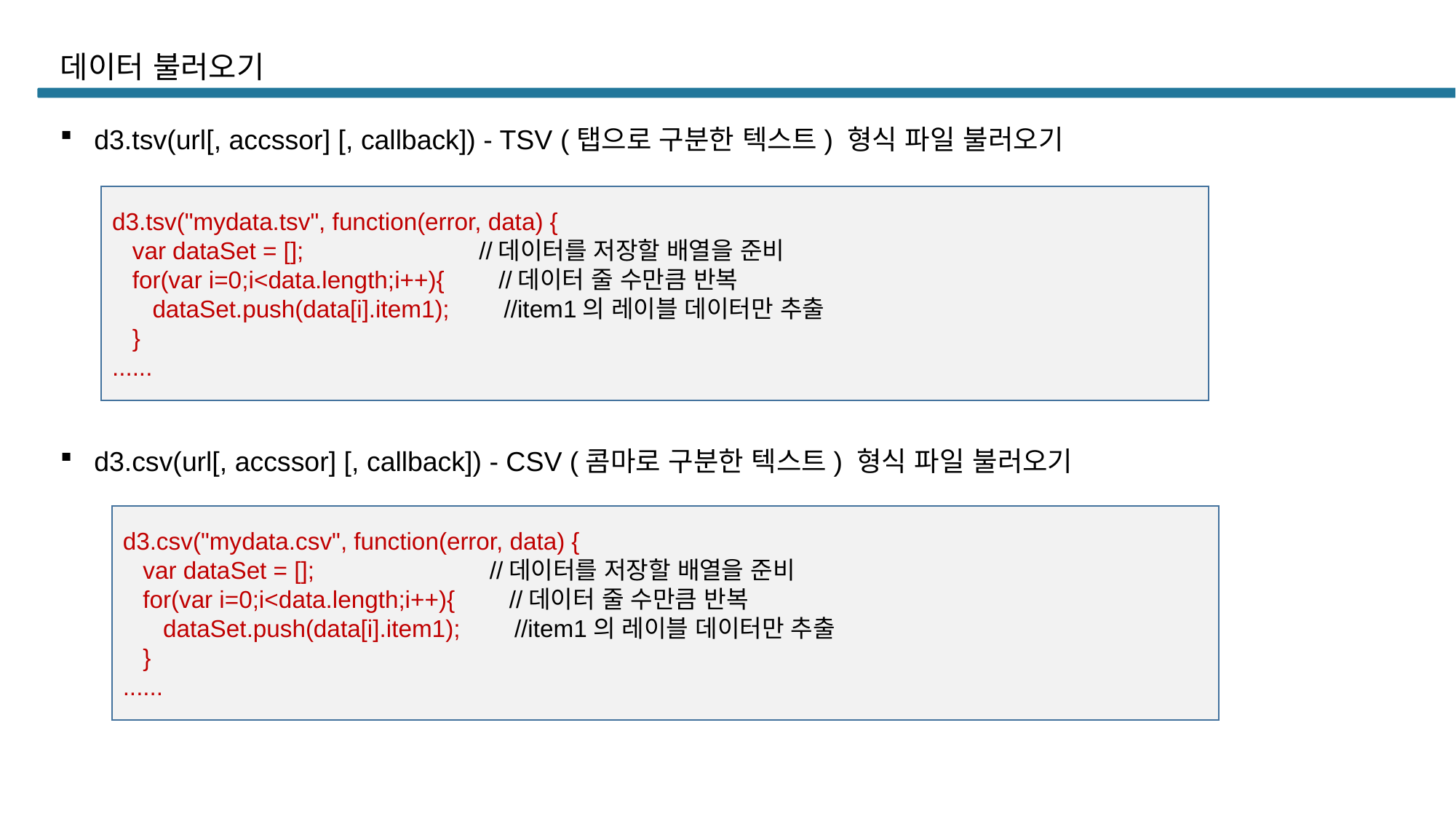

# 데이터 불러오기
d3.tsv(url[, accssor] [, callback]) - TSV (탭으로 구분한 텍스트) 형식 파일 불러오기
d3.tsv("mydata.tsv", function(error, data) {
   var dataSet = [];                          //데이터를 저장할 배열을 준비
   for(var i=0;i<data.length;i++){        //데이터 줄 수만큼 반복
      dataSet.push(data[i].item1);        //item1의 레이블 데이터만 추출
   }
......
d3.csv(url[, accssor] [, callback]) - CSV (콤마로 구분한 텍스트) 형식 파일 불러오기
d3.csv("mydata.csv", function(error, data) {
   var dataSet = [];                          //데이터를 저장할 배열을 준비
   for(var i=0;i<data.length;i++){        //데이터 줄 수만큼 반복
      dataSet.push(data[i].item1);        //item1의 레이블 데이터만 추출
   }
......